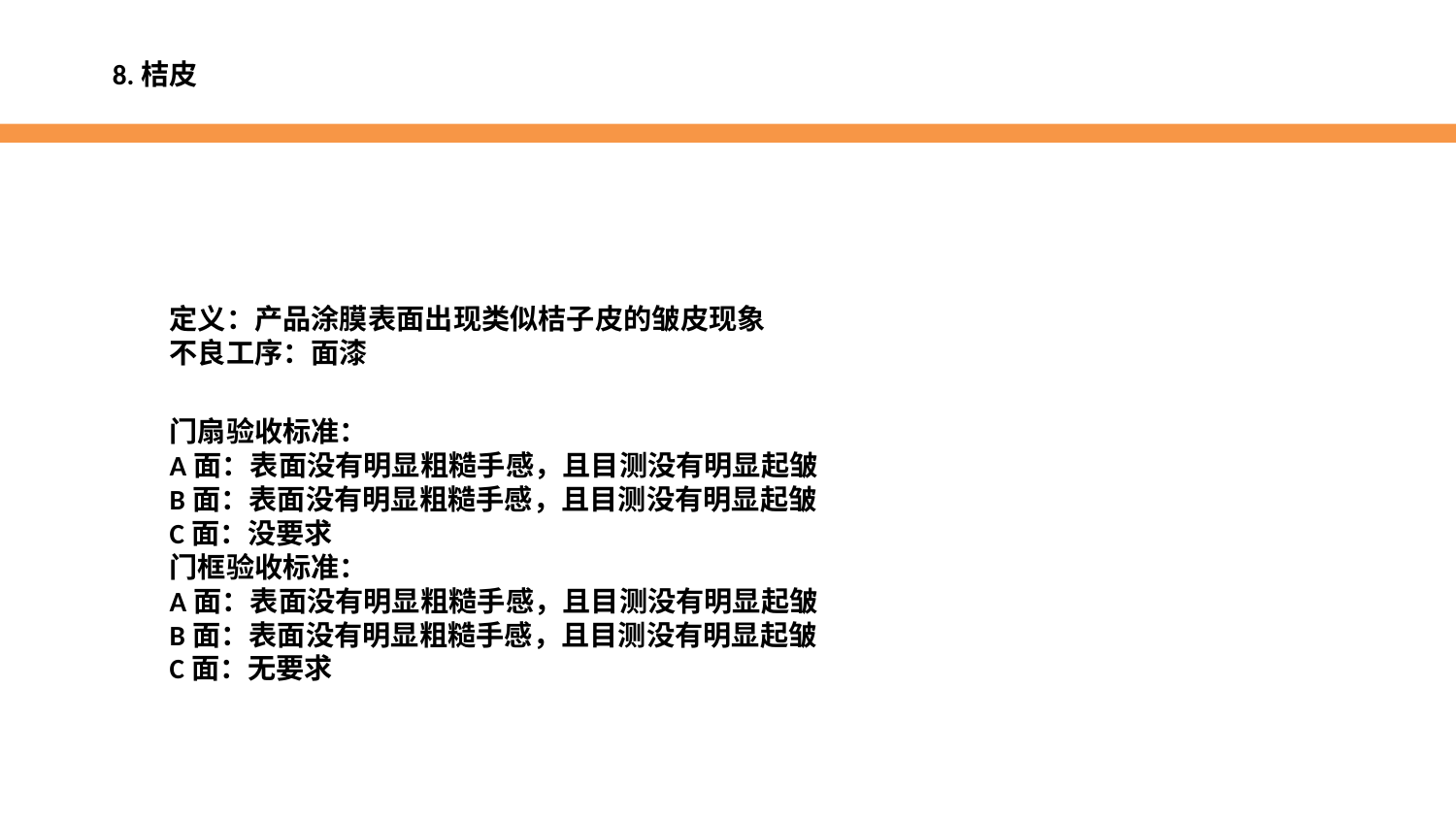

8.桔皮
定义：产品涂膜表面出现类似桔子皮的皱皮现象
不良工序：面漆
门扇验收标准：
A面：表面没有明显粗糙手感，且目测没有明显起皱
B面：表面没有明显粗糙手感，且目测没有明显起皱
C面：没要求
门框验收标准：
A面：表面没有明显粗糙手感，且目测没有明显起皱
B面：表面没有明显粗糙手感，且目测没有明显起皱
C面：无要求